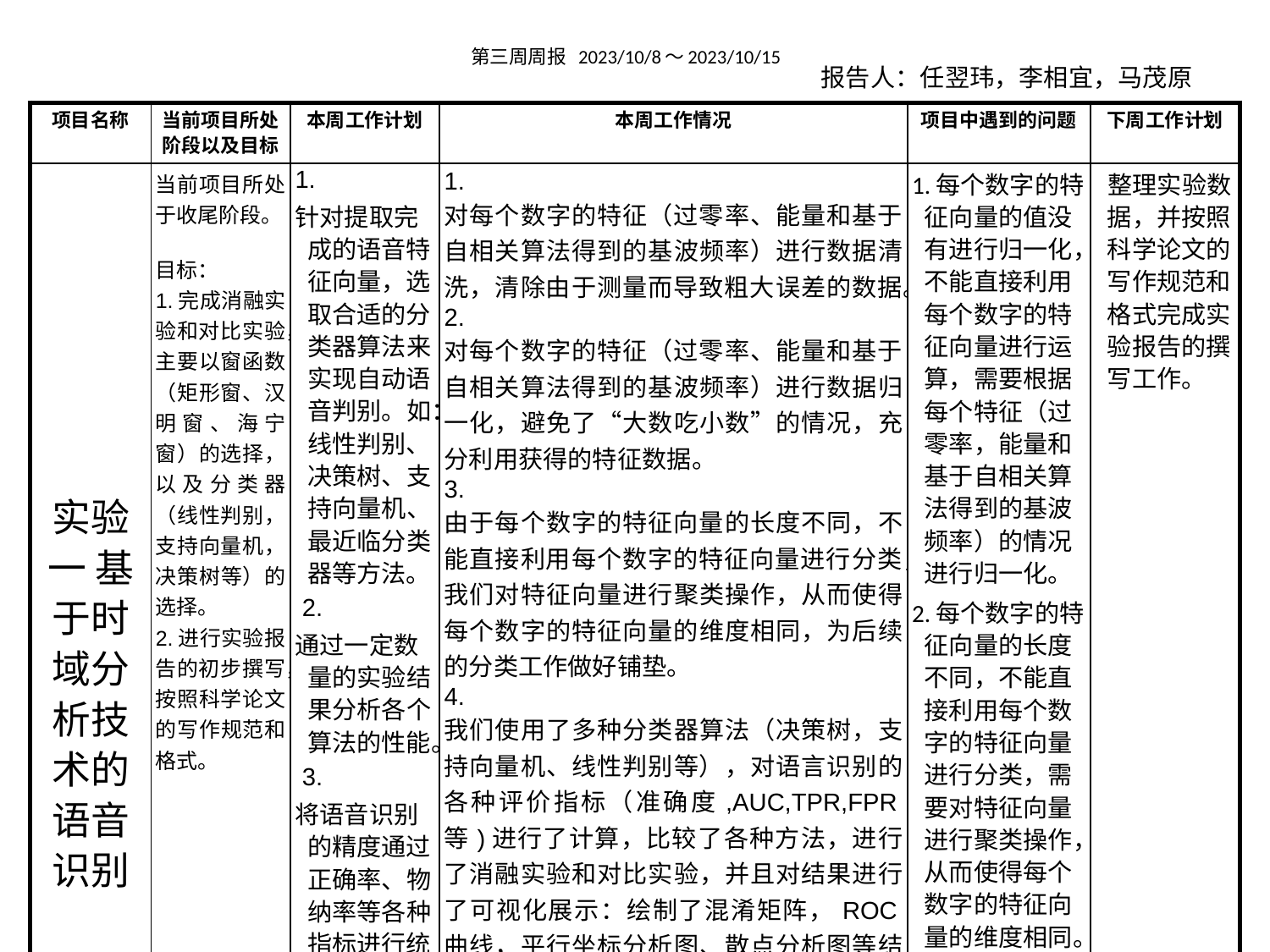

第三周周报  2023/10/8～2023/10/15
报告人：任翌玮，李相宜，马茂原
| 项目名称 | 当前项目所处阶段以及目标 | 本周工作计划 | 本周工作情况 | 项目中遇到的问题 | 下周工作计划 |
| --- | --- | --- | --- | --- | --- |
| 实验一 基于时域分析技术的语音识别 | 当前项目所处于收尾阶段。 目标： 1.完成消融实验和对比实验，主要以窗函数（矩形窗、汉明窗、海宁窗）的选择，以及分类器（线性判别，支持向量机，决策树等）的选择。 2.进行实验报告的初步撰写，按照科学论文的写作规范和格式。 | 1. 针对提取完成的语音特征向量，选取合适的分类器算法来实现自动语音判别。如：线性判别、决策树、支持向量机、最近临分类器等方法。 2. 通过一定数量的实验结果分析各个算法的性能。 3. 将语音识别的精度通过正确率、物纳率等各种指标进行统计分析和对比，并运用图表、文字等多种方式进行综合呈现。 | 1. 对每个数字的特征（过零率、能量和基于自相关算法得到的基波频率）进行数据清洗，清除由于测量而导致粗大误差的数据。 2. 对每个数字的特征（过零率、能量和基于自相关算法得到的基波频率）进行数据归一化，避免了“大数吃小数”的情况，充分利用获得的特征数据。 3. 由于每个数字的特征向量的长度不同，不能直接利用每个数字的特征向量进行分类，我们对特征向量进行聚类操作，从而使得每个数字的特征向量的维度相同，为后续的分类工作做好铺垫。 4. 我们使用了多种分类器算法（决策树，支持向量机、线性判别等），对语言识别的各种评价指标（准确度,AUC,TPR,FPR等)进行了计算，比较了各种方法，进行了消融实验和对比实验，并且对结果进行了可视化展示：绘制了混淆矩阵，ROC曲线，平行坐标分析图、散点分析图等结果图，使得实验结果清晰直观。 | 1.每个数字的特征向量的值没有进行归一化，不能直接利用每个数字的特征向量进行运算，需要根据每个特征（过零率，能量和基于自相关算法得到的基波频率）的情况进行归一化。 2.每个数字的特征向量的长度不同，不能直接利用每个数字的特征向量进行分类，需要对特征向量进行聚类操作，从而使得每个数字的特征向量的维度相同。 | 整理实验数据，并按照科学论文的写作规范和格式完成实验报告的撰写工作。 |
4
4